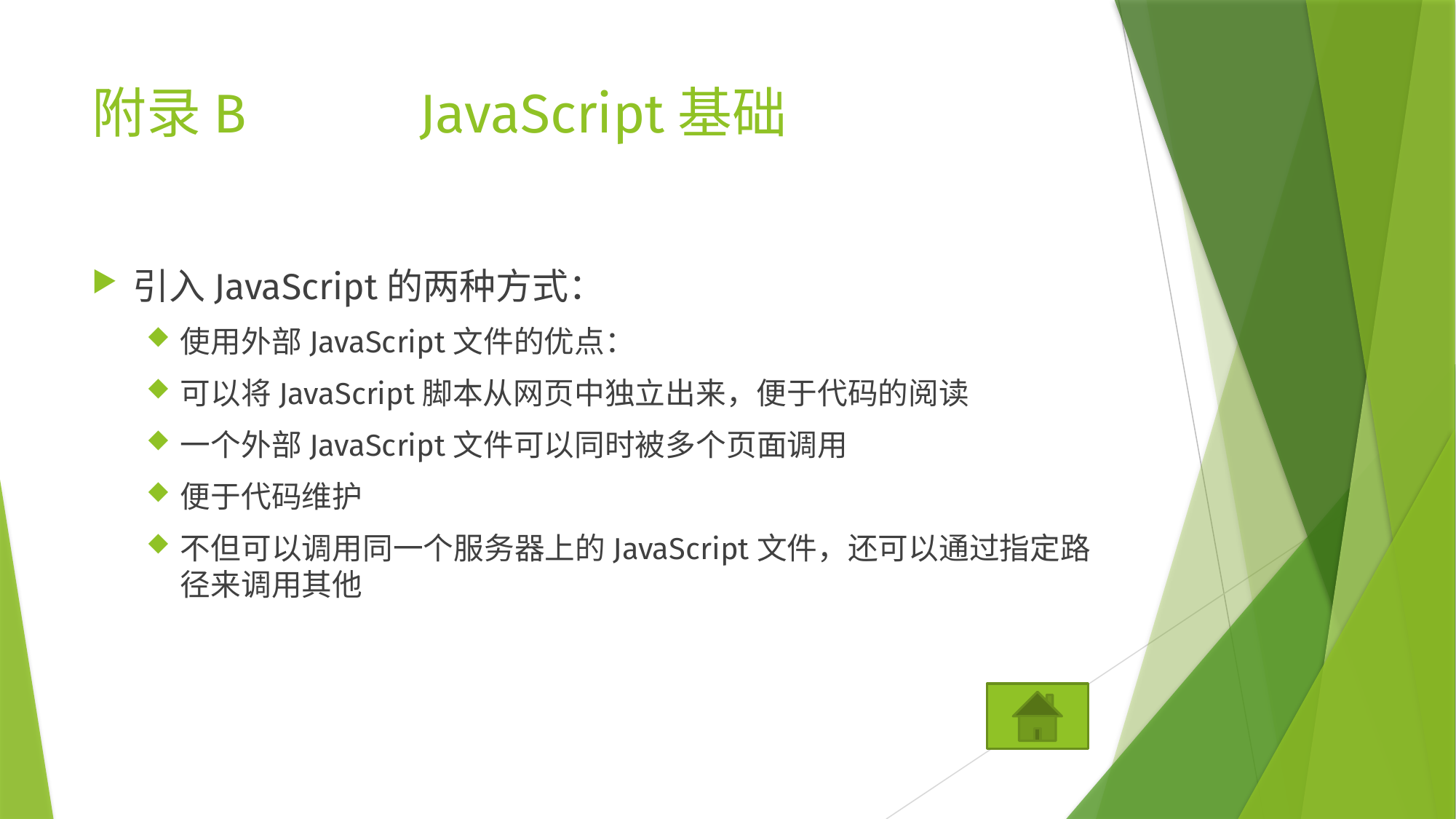

# 附录B		JavaScript基础
引入JavaScript的两种方式：
使用外部JavaScript文件的优点：
可以将JavaScript脚本从网页中独立出来，便于代码的阅读
一个外部JavaScript文件可以同时被多个页面调用
便于代码维护
不但可以调用同一个服务器上的JavaScript文件，还可以通过指定路径来调用其他